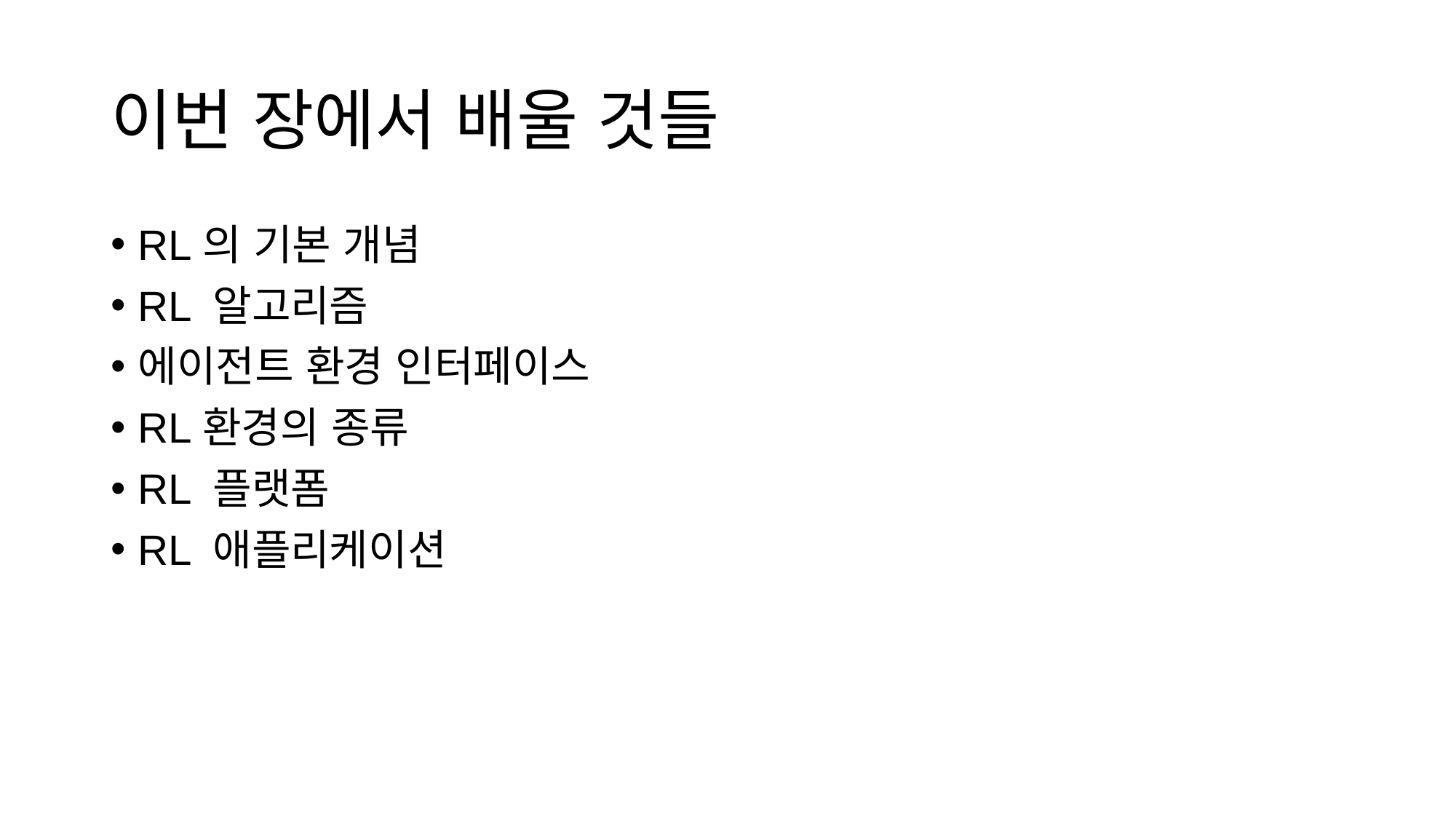

# 이번 장에서 배울 것들
RL의 기본 개념
RL 알고리즘
에이전트 환경 인터페이스
RL환경의 종류
RL 플랫폼
RL 애플리케이션